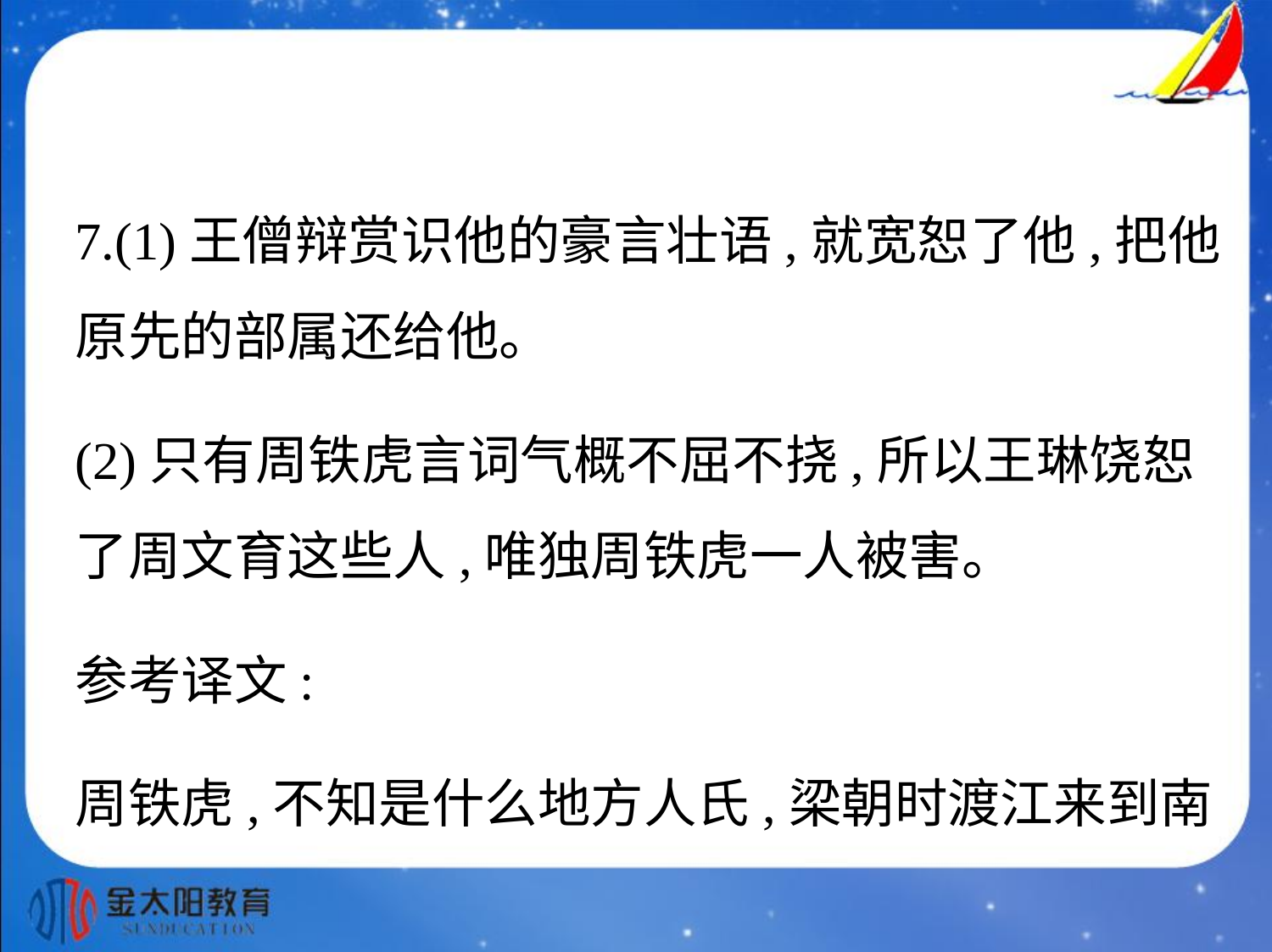

7.(1)王僧辩赏识他的豪言壮语,就宽恕了他,把他
原先的部属还给他。
(2)只有周铁虎言词气概不屈不挠,所以王琳饶恕
了周文育这些人,唯独周铁虎一人被害。
参考译文:
周铁虎,不知是什么地方人氏,梁朝时渡江来到南